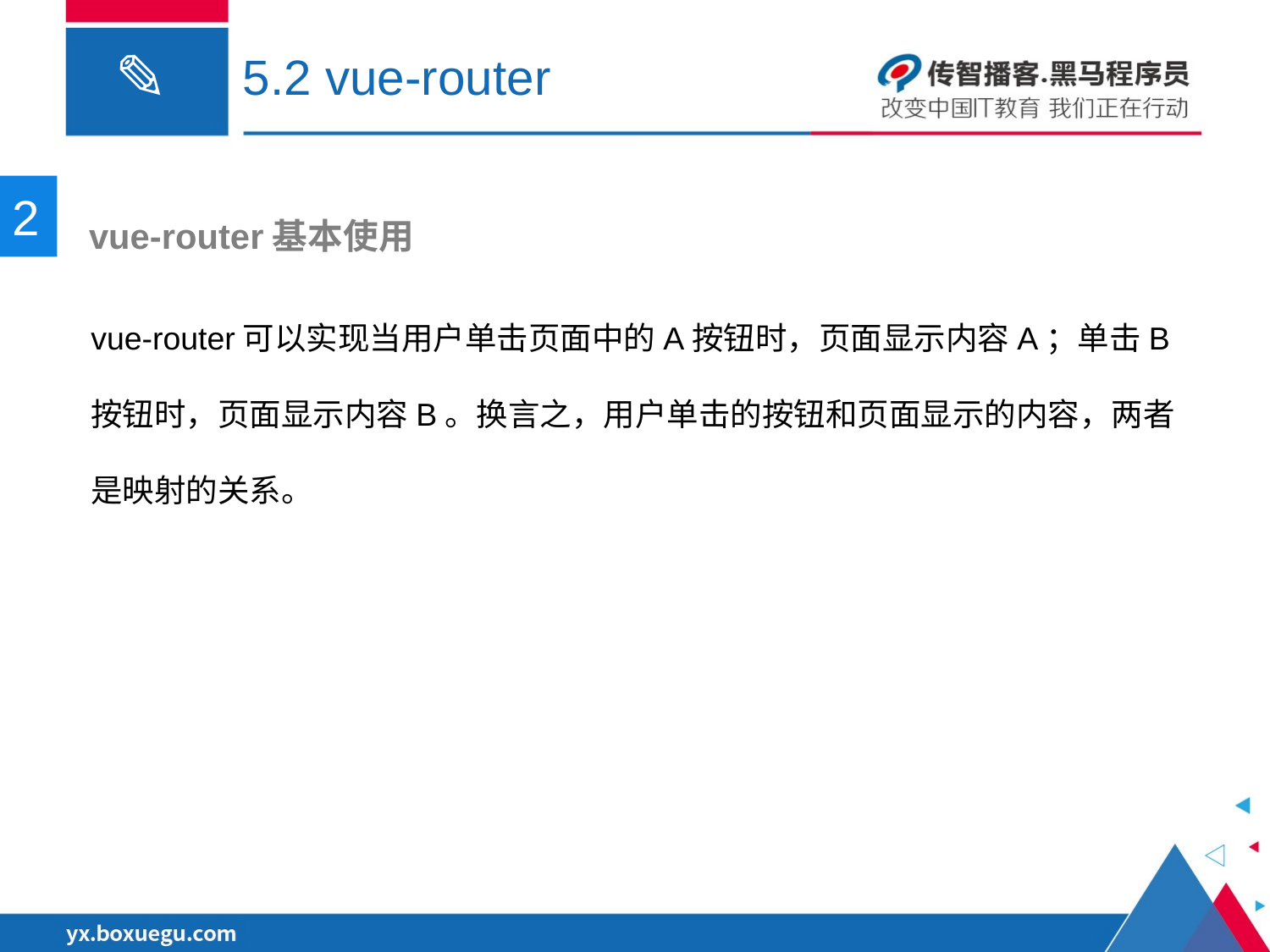

# 5.2 vue-router

2
  vue-router基本使用
vue-router可以实现当用户单击页面中的A按钮时，页面显示内容A；单击B按钮时，页面显示内容B。换言之，用户单击的按钮和页面显示的内容，两者是映射的关系。